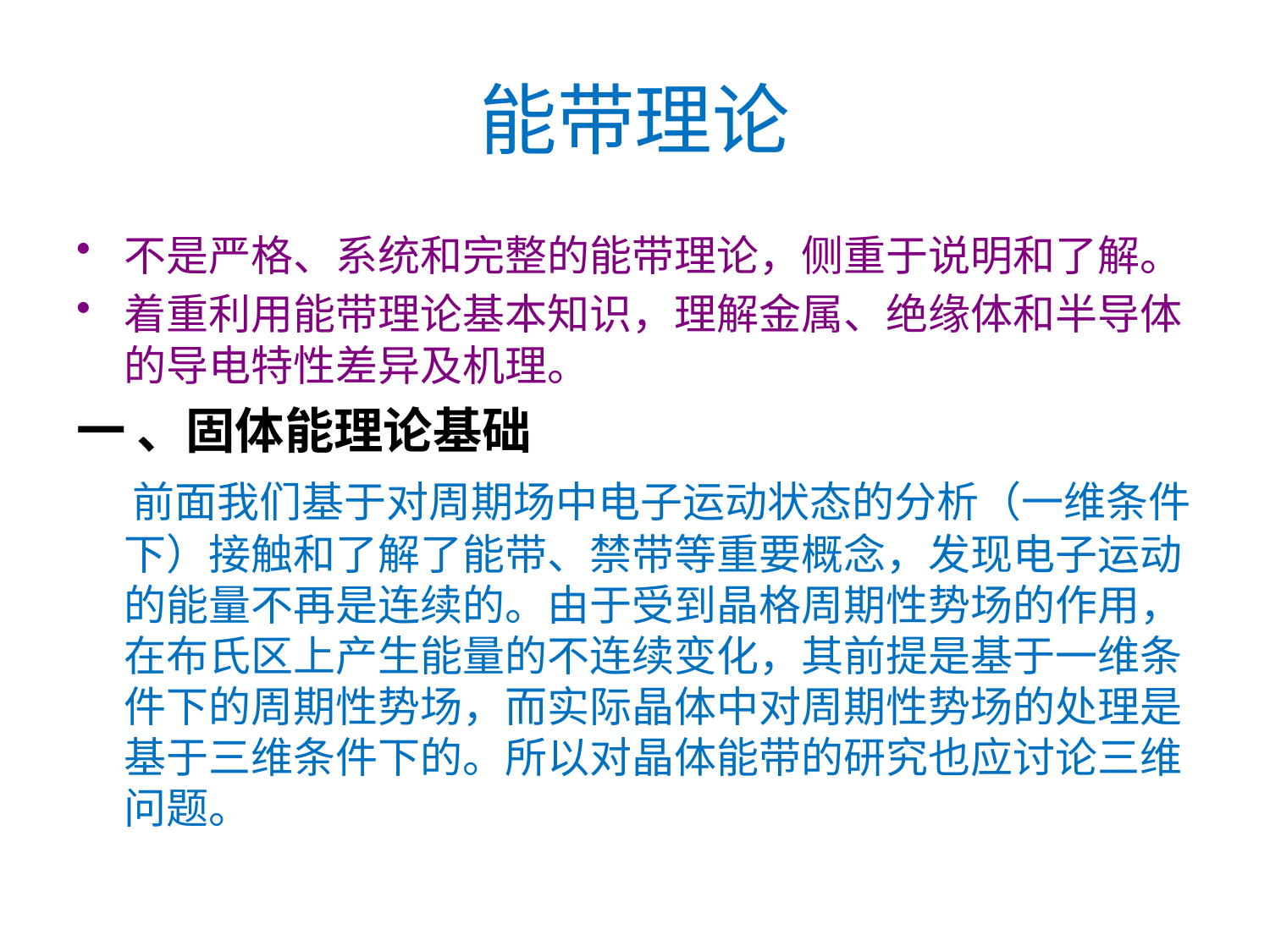

# 能带理论
不是严格、系统和完整的能带理论，侧重于说明和了解。
着重利用能带理论基本知识，理解金属、绝缘体和半导体的导电特性差异及机理。
一 、固体能理论基础
    前面我们基于对周期场中电子运动状态的分析（一维条件下）接触和了解了能带、禁带等重要概念，发现电子运动的能量不再是连续的。由于受到晶格周期性势场的作用，在布氏区上产生能量的不连续变化，其前提是基于一维条件下的周期性势场，而实际晶体中对周期性势场的处理是基于三维条件下的。所以对晶体能带的研究也应讨论三维问题。